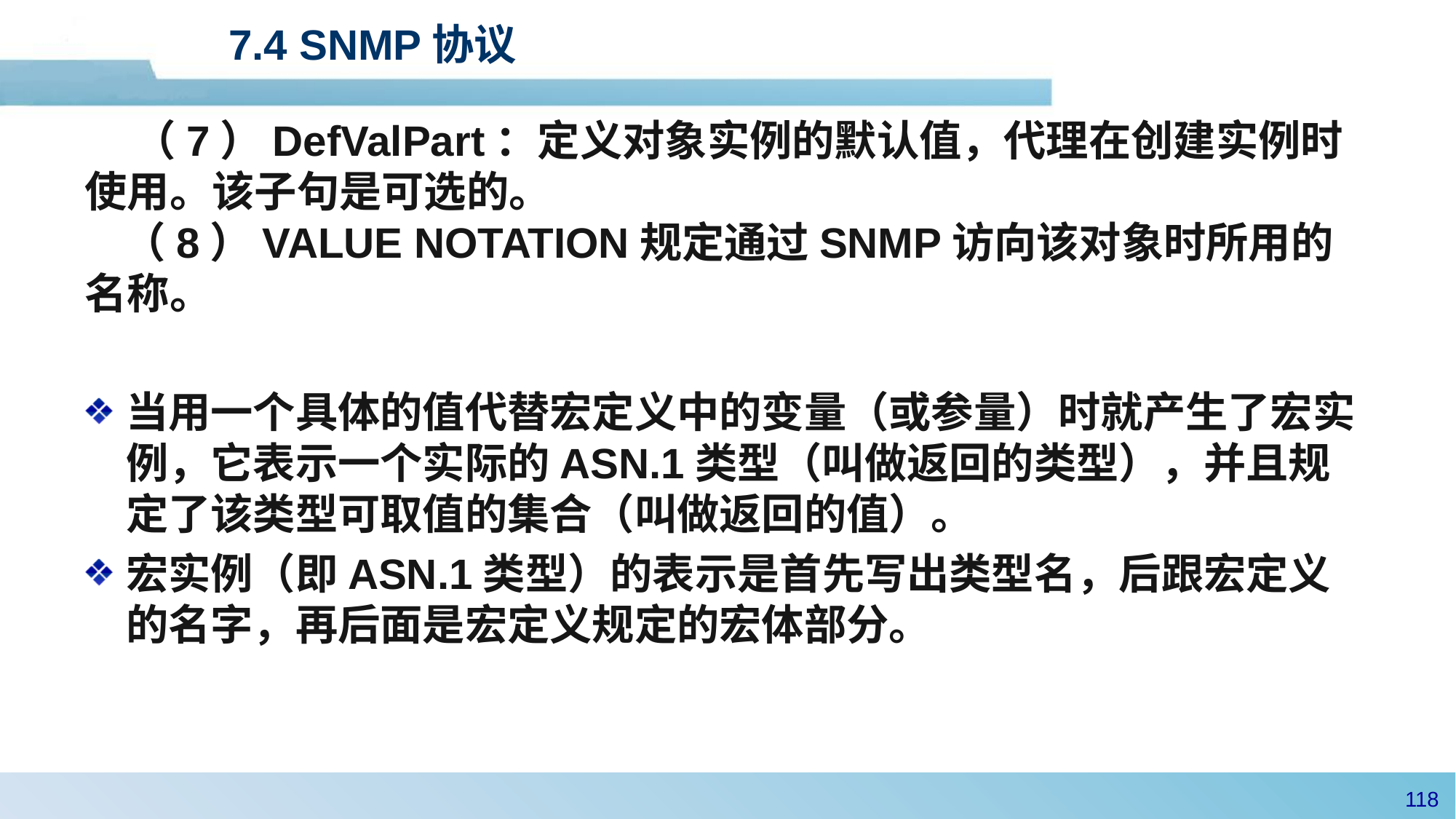

# 7.4 SNMP协议
    （7）DefValPart：定义对象实例的默认值，代理在创建实例时使用。该子句是可选的。
    （8）VALUE NOTATION规定通过SNMP访向该对象时所用的名称。

当用一个具体的值代替宏定义中的变量（或参量）时就产生了宏实例，它表示一个实际的ASN.1类型（叫做返回的类型），并且规定了该类型可取值的集合（叫做返回的值）。
宏实例（即ASN.1类型）的表示是首先写出类型名，后跟宏定义的名字，再后面是宏定义规定的宏体部分。

118